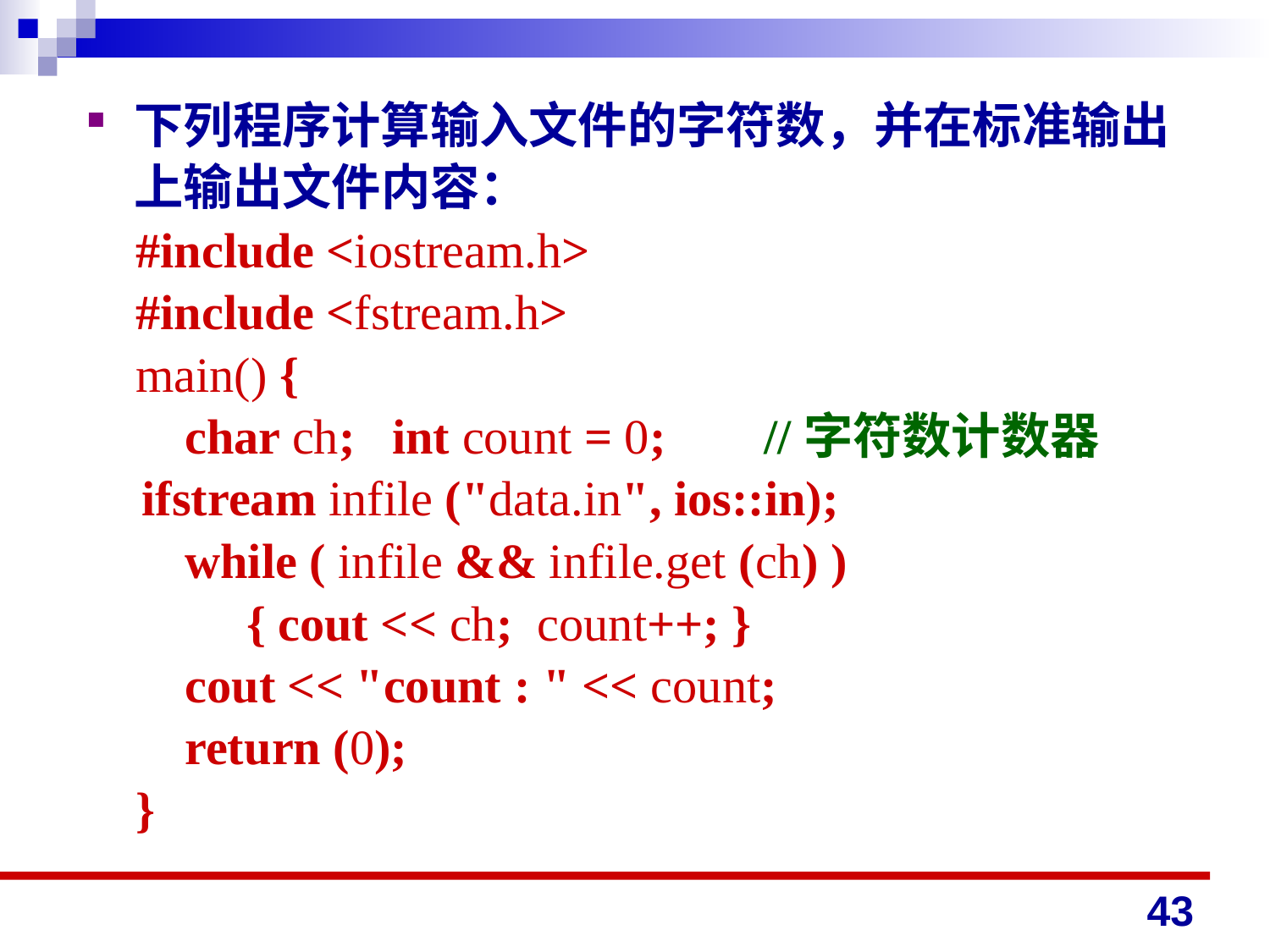

下列程序计算输入文件的字符数，并在标准输出上输出文件内容：
    #include <iostream.h>
    #include <fstream.h>
    main() {
        char ch;   int count = 0;        //字符数计数器
    ifstream infile ("data.in", ios::in);
        while ( infile && infile.get (ch) )
             { cout << ch;  count++; }
        cout << "count : " << count;
        return (0);
    }
43